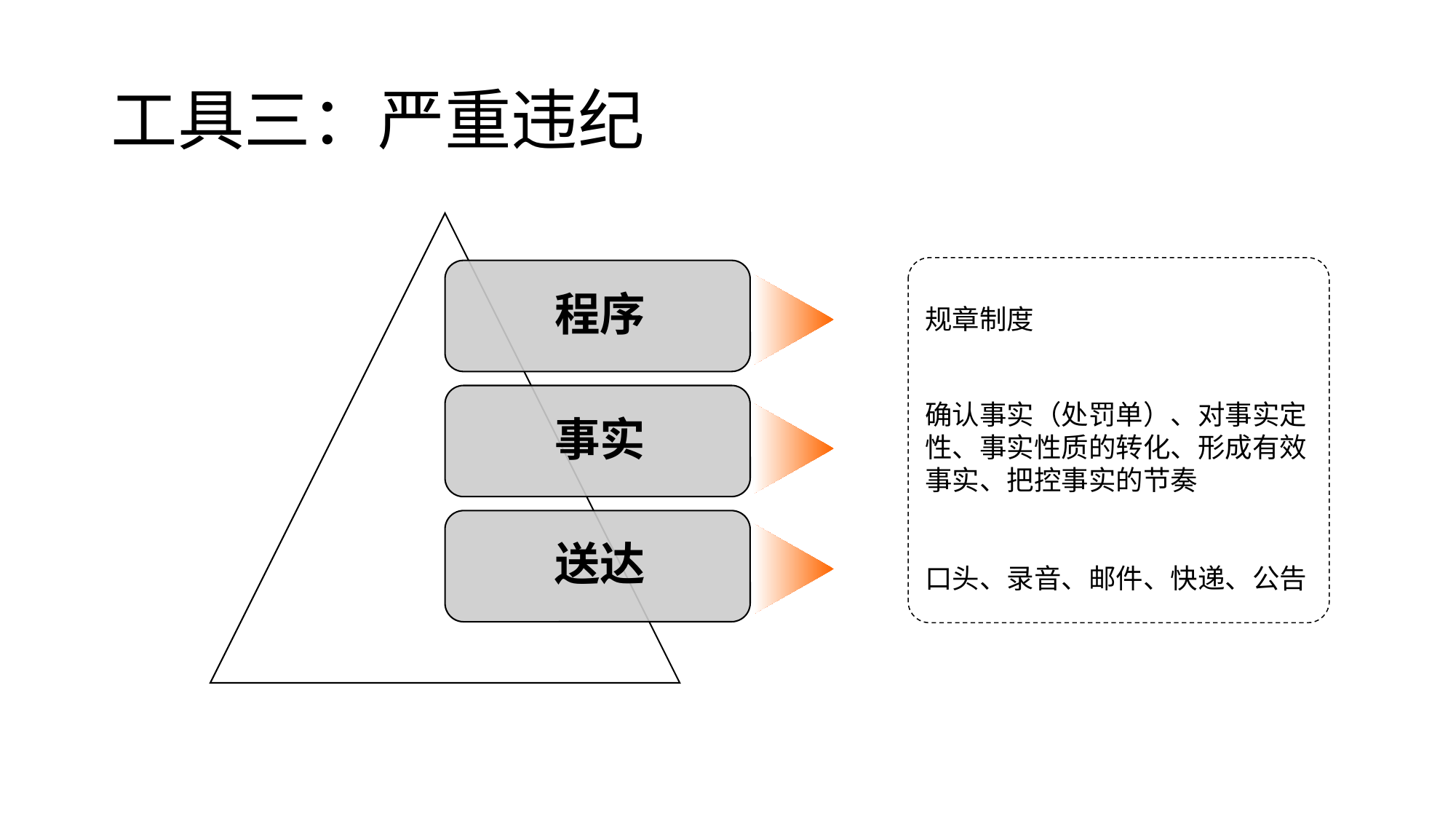

# 工具三：严重违纪
程序
事实
送达

规章制度

确认事实（处罚单）、对事实定
性、事实性质的转化、形成有效
事实、把控事实的节奏

口头、录音、邮件、快递、公告